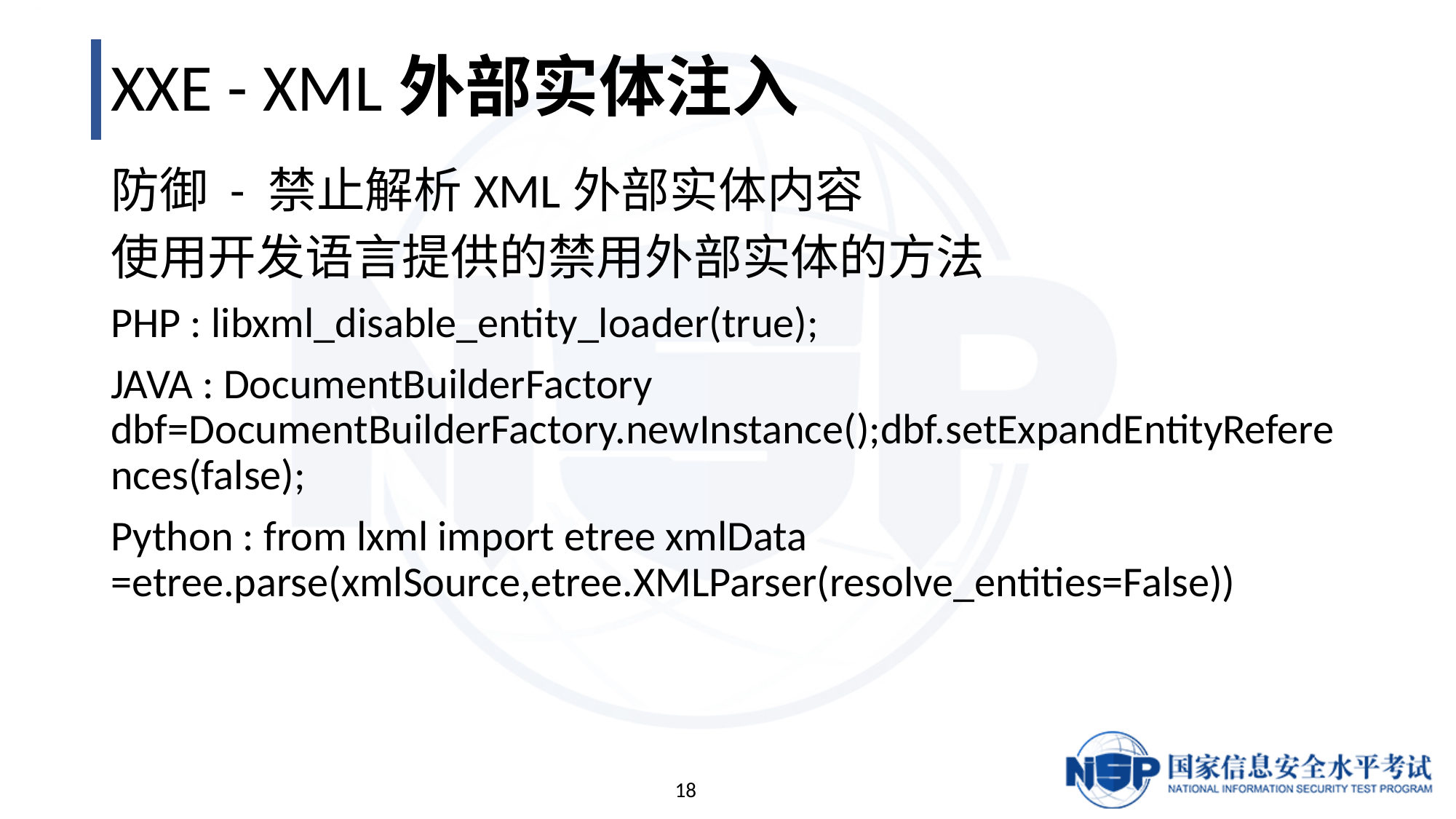

# XXE - XML外部实体注入
防御 - 禁止解析XML外部实体内容
使用开发语言提供的禁用外部实体的方法
PHP : libxml_disable_entity_loader(true);
JAVA : DocumentBuilderFactory dbf=DocumentBuilderFactory.newInstance();dbf.setExpandEntityReferences(false);
Python : from lxml import etree xmlData =etree.parse(xmlSource,etree.XMLParser(resolve_entities=False))